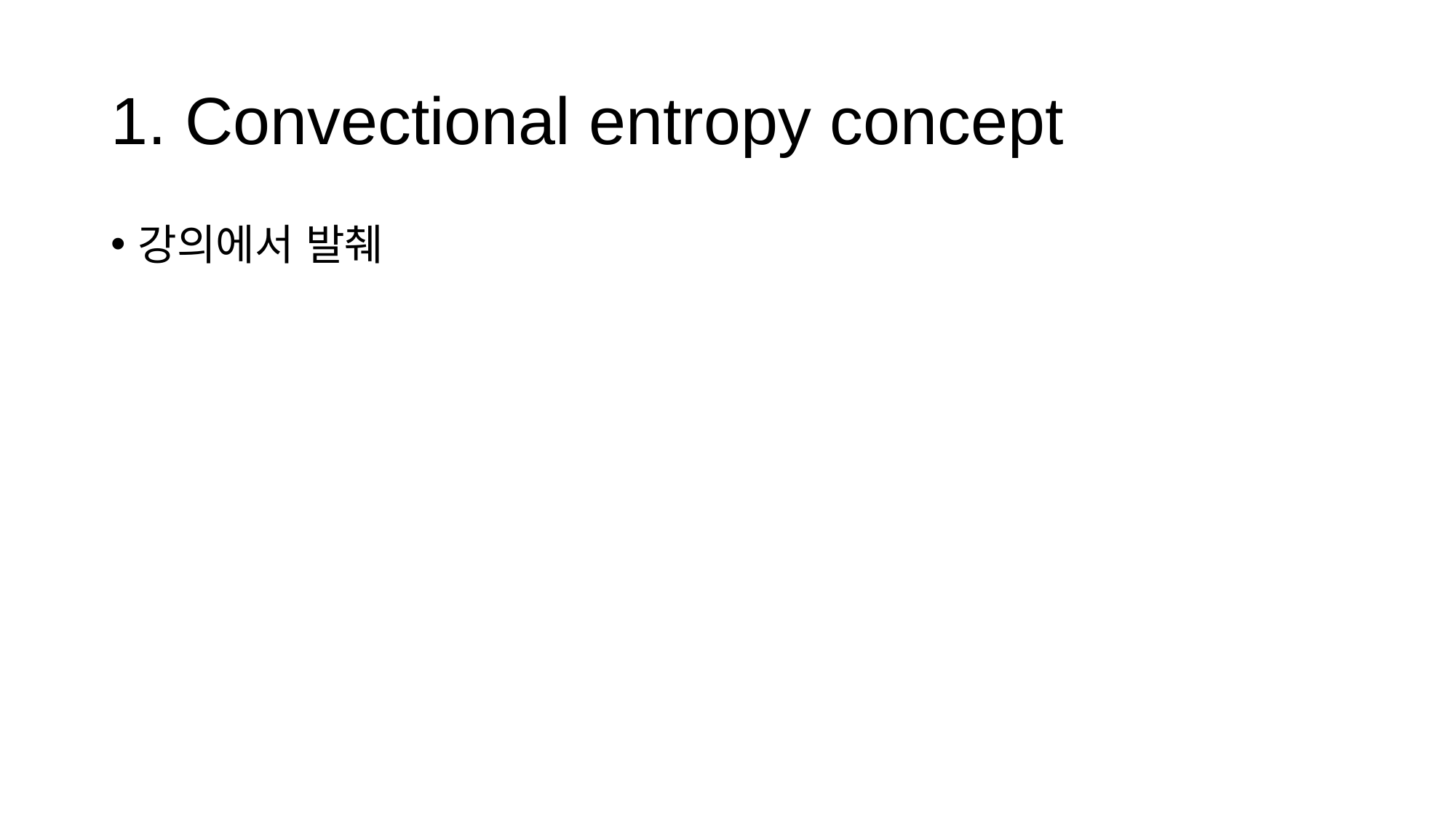

# 1. Convectional entropy concept
강의에서 발췌